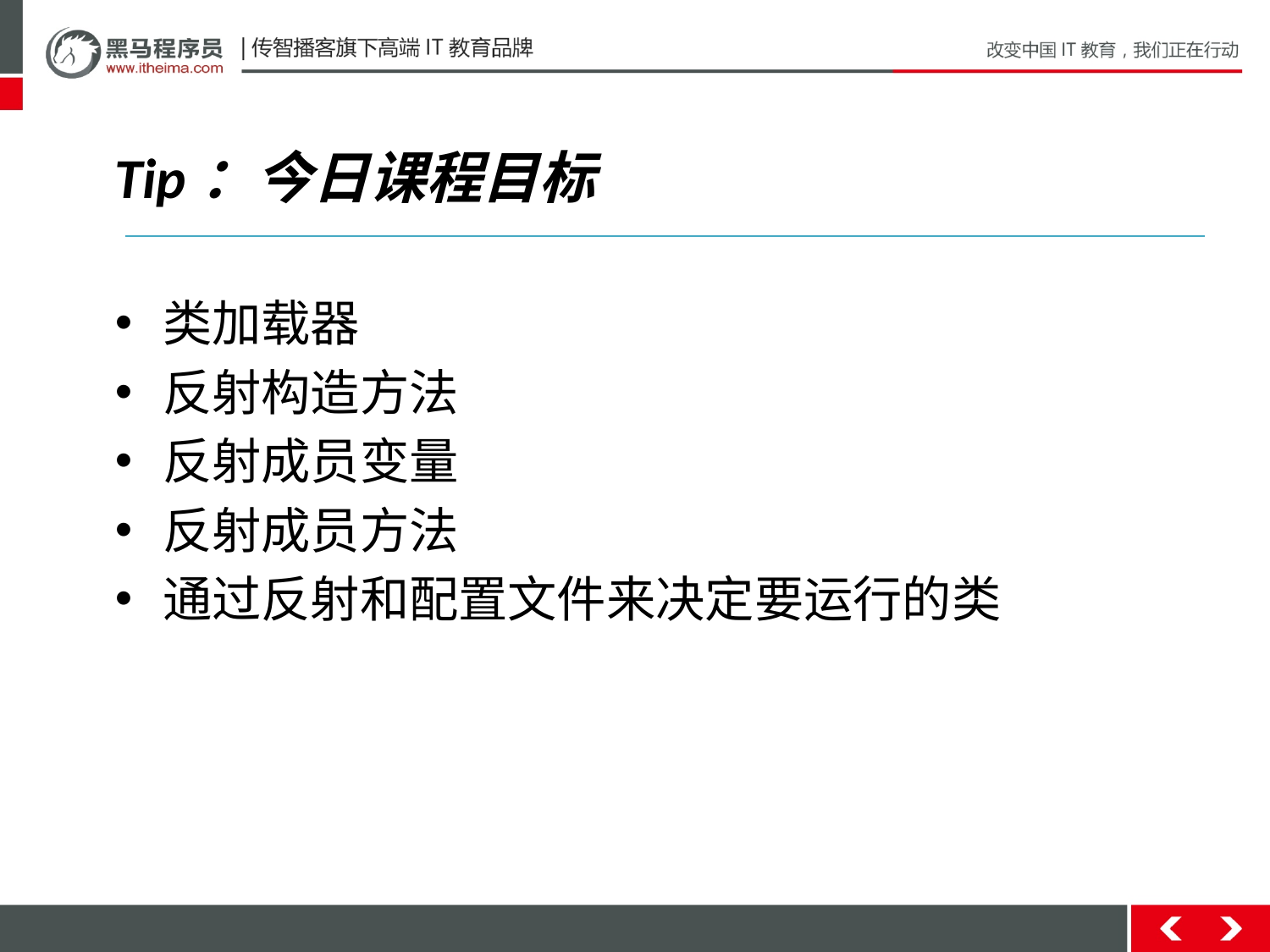

Tip：今日课程目标
类加载器
反射构造方法
反射成员变量
反射成员方法
通过反射和配置文件来决定要运行的类